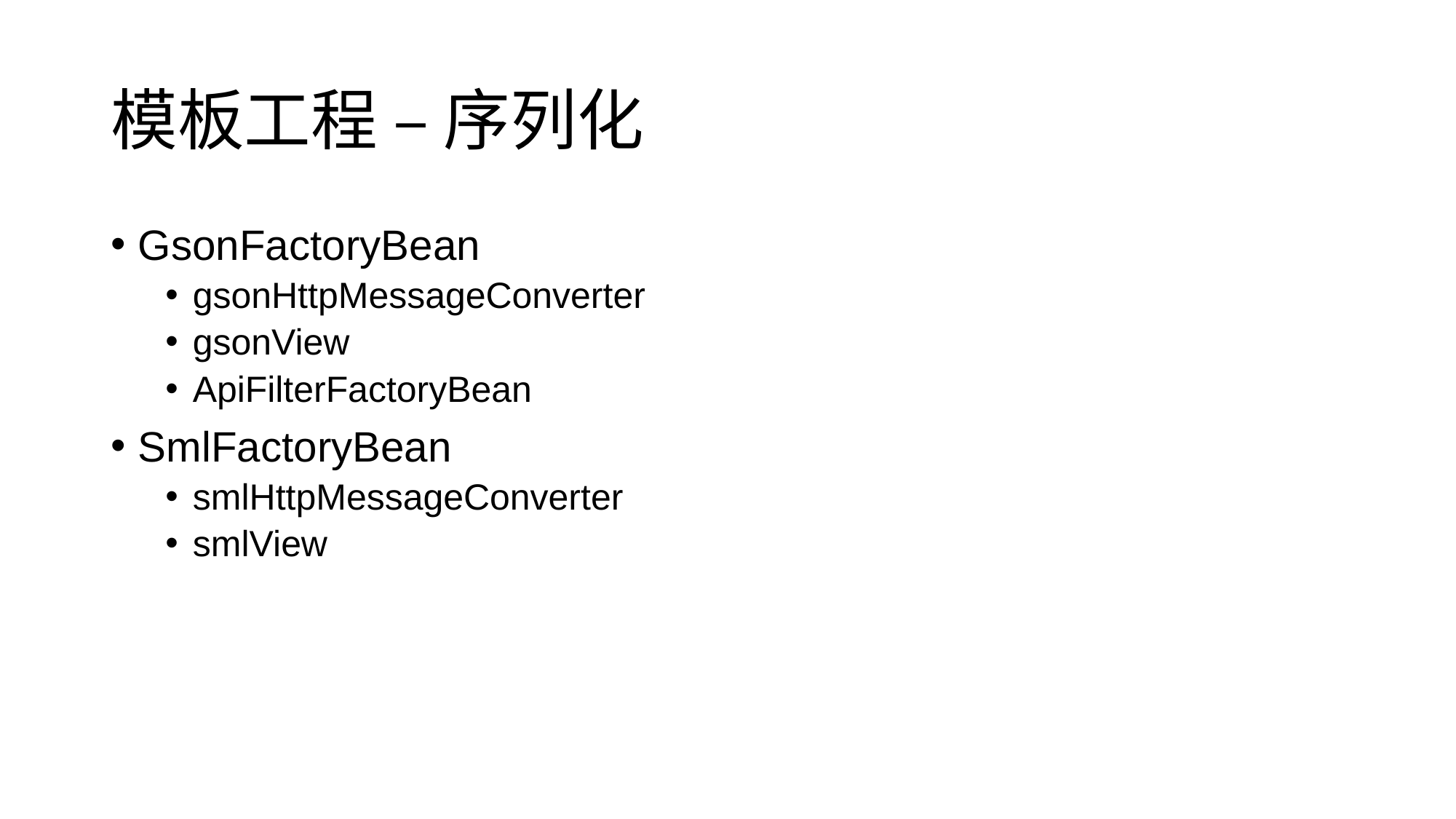

# 模板工程 – 序列化
GsonFactoryBean
gsonHttpMessageConverter
gsonView
ApiFilterFactoryBean
SmlFactoryBean
smlHttpMessageConverter
smlView